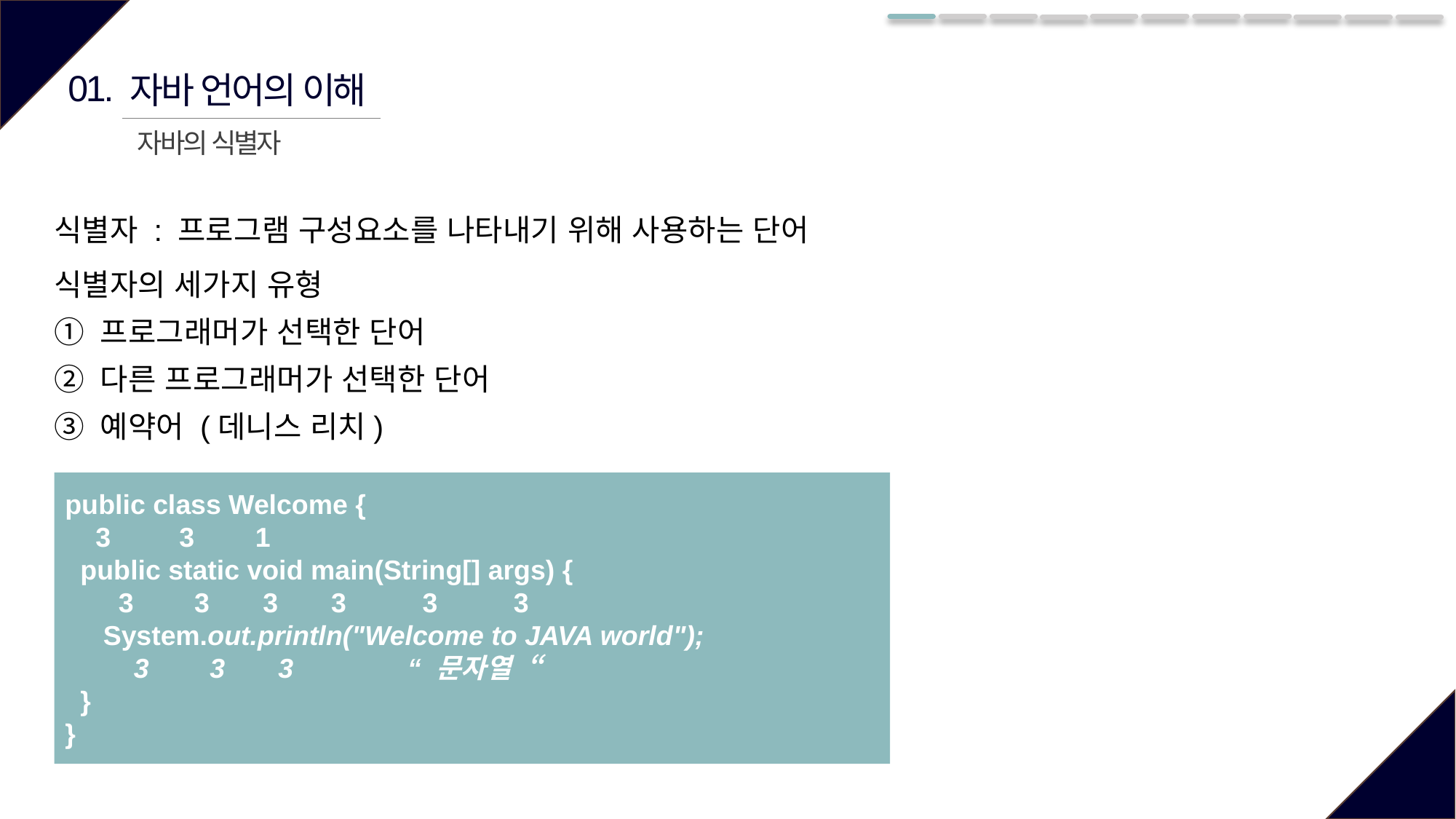

01.
자바 언어의 이해
자바의 식별자
식별자 : 프로그램 구성요소를 나타내기 위해 사용하는 단어
식별자의 세가지 유형
➀ 프로그래머가 선택한 단어
➁ 다른 프로그래머가 선택한 단어
➂ 예약어 (데니스 리치)
public class Welcome {
    3         3        1
  public static void main(String[] args) {
       3        3       3       3          3          3
     System.out.println("Welcome to JAVA world");
         3        3       3               “ 문자열  “
  }
}